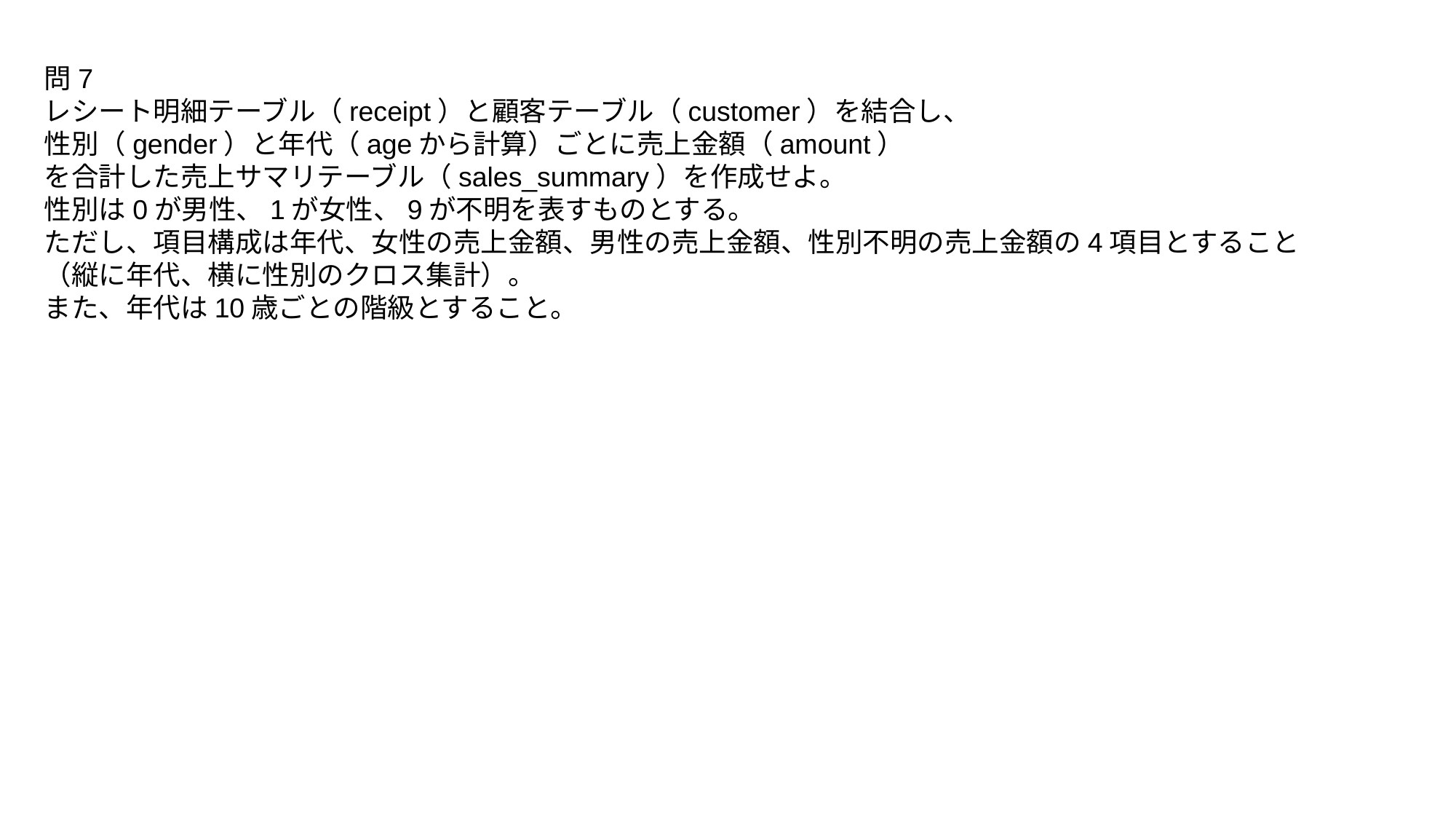

問7
レシート明細テーブル（receipt）と顧客テーブル（customer）を結合し、
性別（gender）と年代（ageから計算）ごとに売上金額（amount）
を合計した売上サマリテーブル（sales_summary）を作成せよ。
性別は0が男性、1が女性、9が不明を表すものとする。
ただし、項目構成は年代、女性の売上金額、男性の売上金額、性別不明の売上金額の4項目とすること
（縦に年代、横に性別のクロス集計）。
また、年代は10歳ごとの階級とすること。